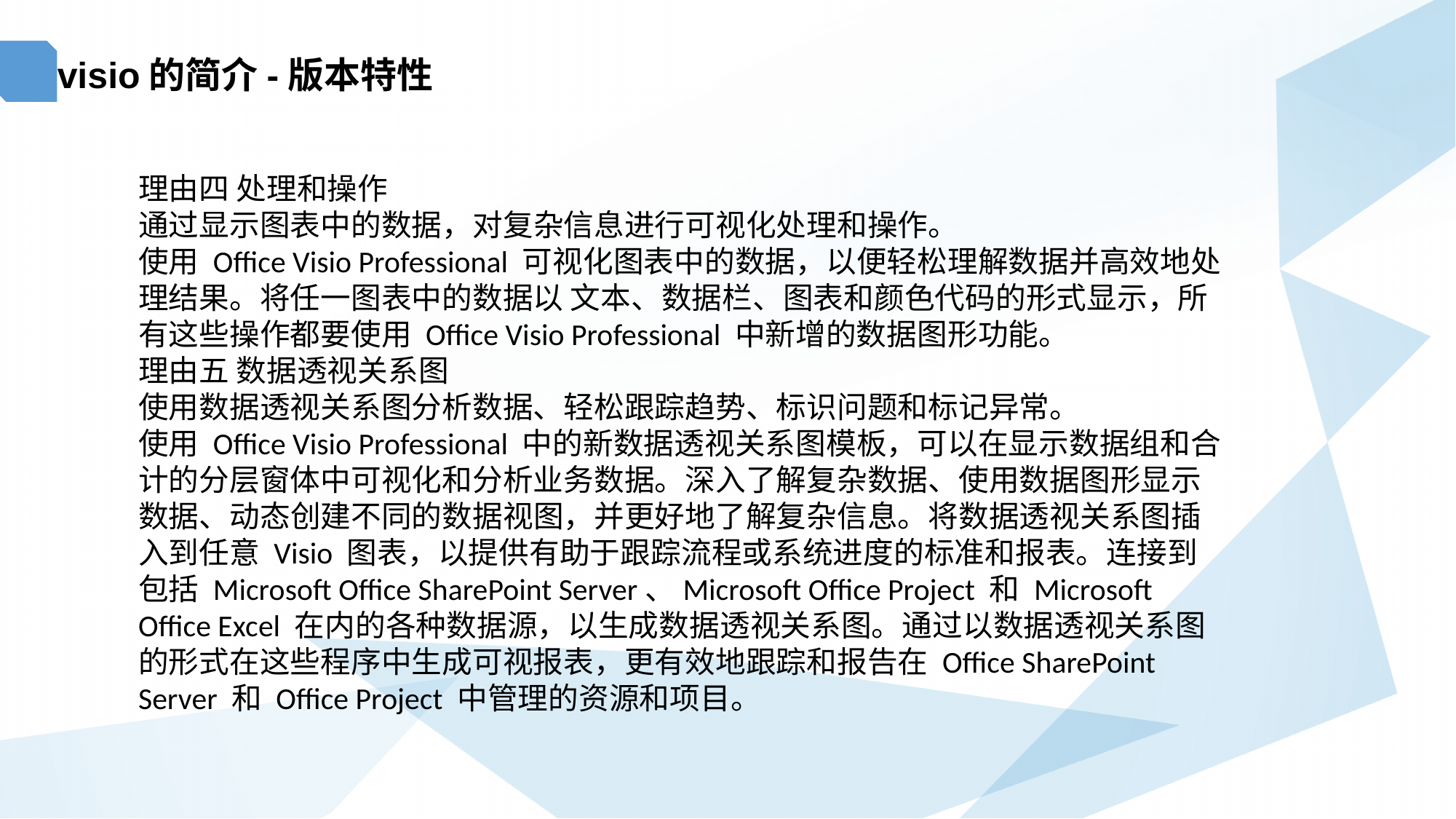

visio的简介-版本特性
理由四 处理和操作
通过显示图表中的数据，对复杂信息进行可视化处理和操作。
使用 Office Visio Professional 可视化图表中的数据，以便轻松理解数据并高效地处理结果。将任一图表中的数据以 文本、数据栏、图表和颜色代码的形式显示，所有这些操作都要使用 Office Visio Professional 中新增的数据图形功能。
理由五 数据透视关系图
使用数据透视关系图分析数据、轻松跟踪趋势、标识问题和标记异常。
使用 Office Visio Professional 中的新数据透视关系图模板，可以在显示数据组和合计的分层窗体中可视化和分析业务数据。深入了解复杂数据、使用数据图形显示数据、动态创建不同的数据视图，并更好地了解复杂信息。将数据透视关系图插入到任意 Visio 图表，以提供有助于跟踪流程或系统进度的标准和报表。连接到包括 Microsoft Office SharePoint Server、Microsoft Office Project 和 Microsoft Office Excel 在内的各种数据源，以生成数据透视关系图。通过以数据透视关系图的形式在这些程序中生成可视报表，更有效地跟踪和报告在 Office SharePoint Server 和 Office Project 中管理的资源和项目。